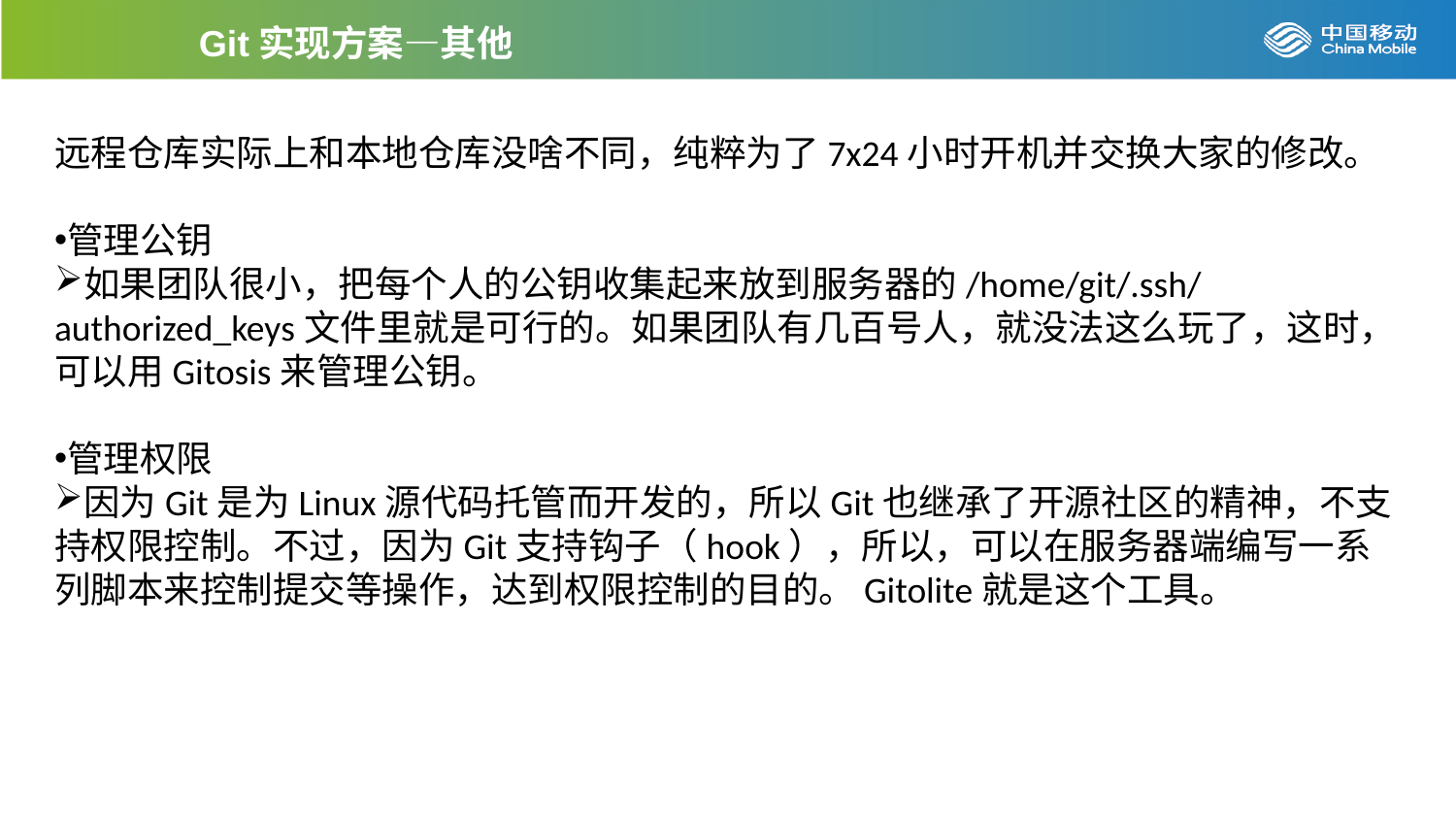

Git实现方案—其他
远程仓库实际上和本地仓库没啥不同，纯粹为了7x24小时开机并交换大家的修改。

管理公钥
如果团队很小，把每个人的公钥收集起来放到服务器的/home/git/.ssh/authorized_keys文件里就是可行的。如果团队有几百号人，就没法这么玩了，这时，可以用Gitosis来管理公钥。

管理权限
因为Git是为Linux源代码托管而开发的，所以Git也继承了开源社区的精神，不支持权限控制。不过，因为Git支持钩子（hook），所以，可以在服务器端编写一系列脚本来控制提交等操作，达到权限控制的目的。Gitolite就是这个工具。